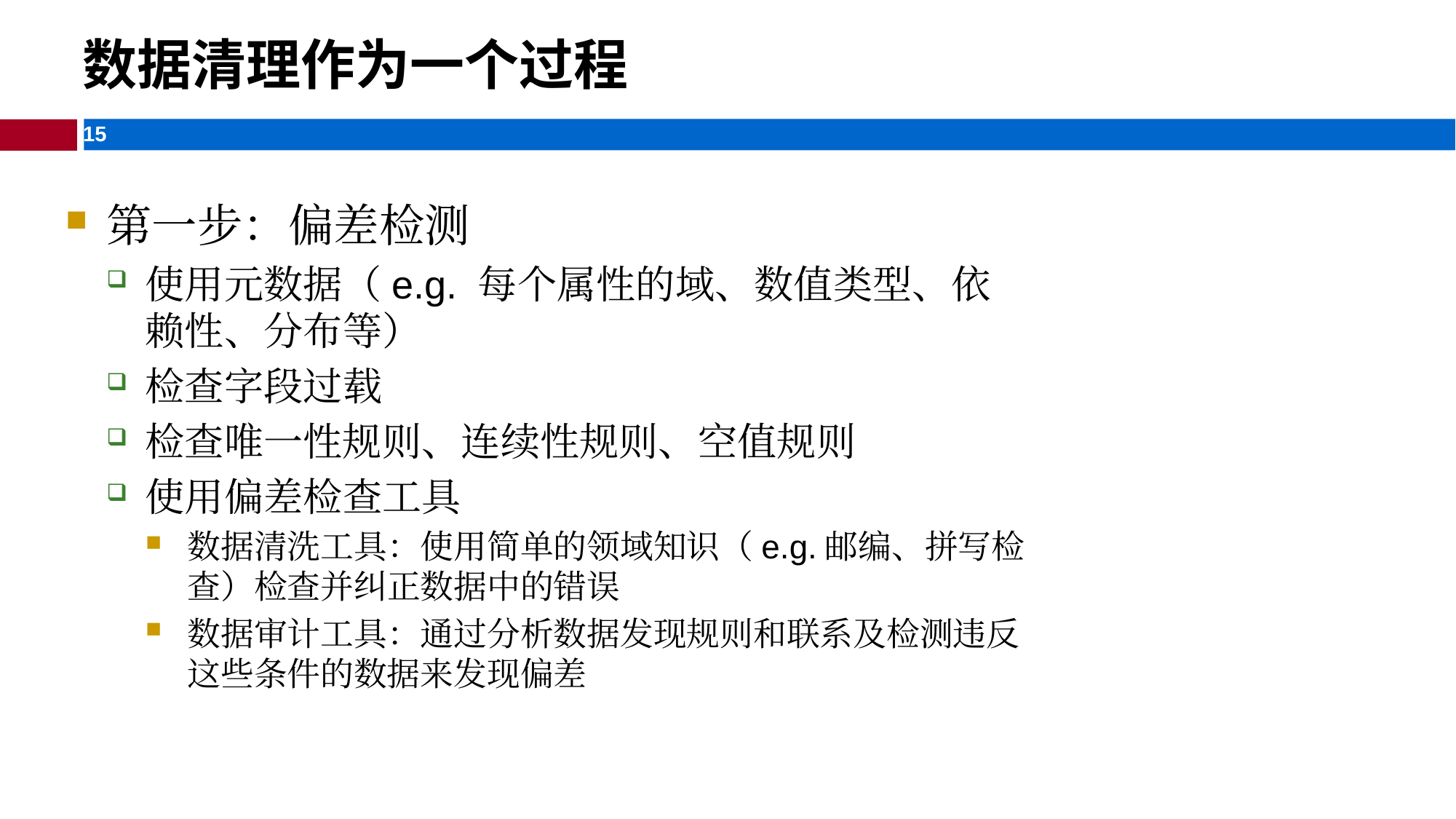

数据清理作为一个过程
第一步：偏差检测
使用元数据（e.g. 每个属性的域、数值类型、依赖性、分布等）
检查字段过载
检查唯一性规则、连续性规则、空值规则
使用偏差检查工具
数据清洗工具：使用简单的领域知识（e.g.邮编、拼写检查）检查并纠正数据中的错误
数据审计工具：通过分析数据发现规则和联系及检测违反这些条件的数据来发现偏差